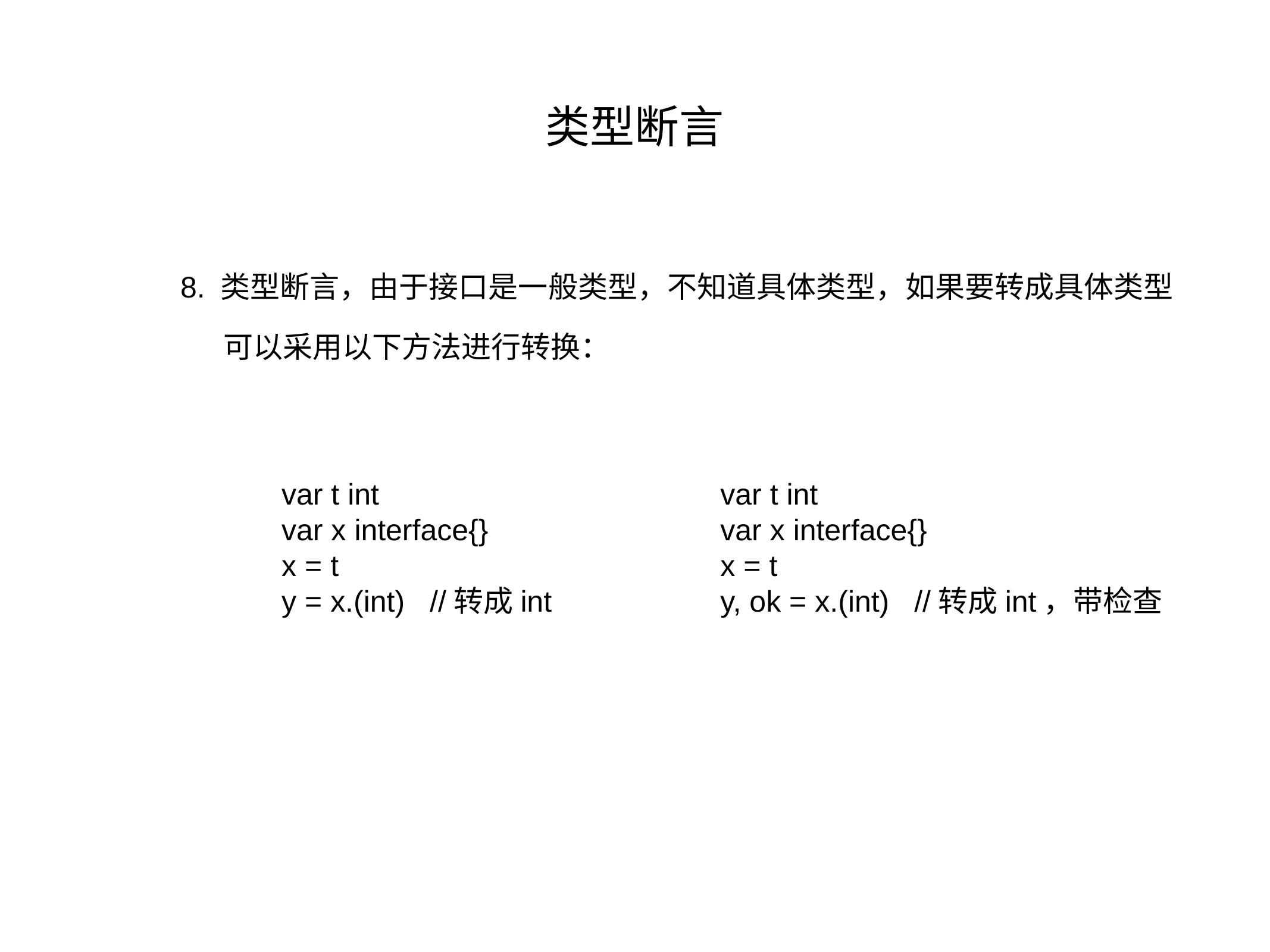

类型断言
8. 类型断言，由于接口是一般类型，不知道具体类型，如果要转成具体类型

可以采用以下方法进行转换：
var t int
var x interface{}
x = t
y = x.(int)   //转成int
var t int
var x interface{}
x = t
y, ok = x.(int)   //转成int，带检查